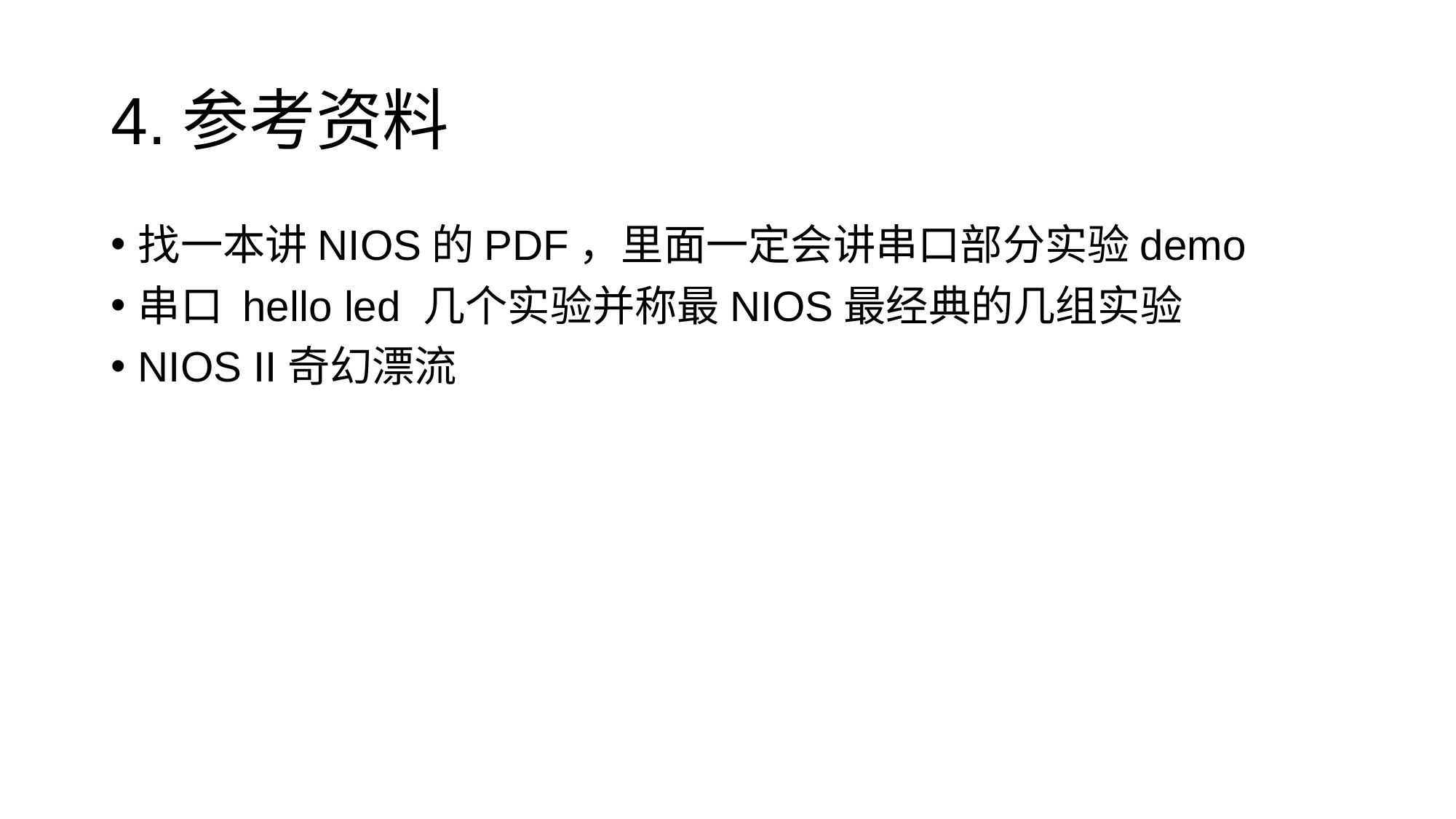

# 4.参考资料
找一本讲NIOS的PDF，里面一定会讲串口部分实验demo
串口 hello led 几个实验并称最NIOS最经典的几组实验
NIOS II奇幻漂流